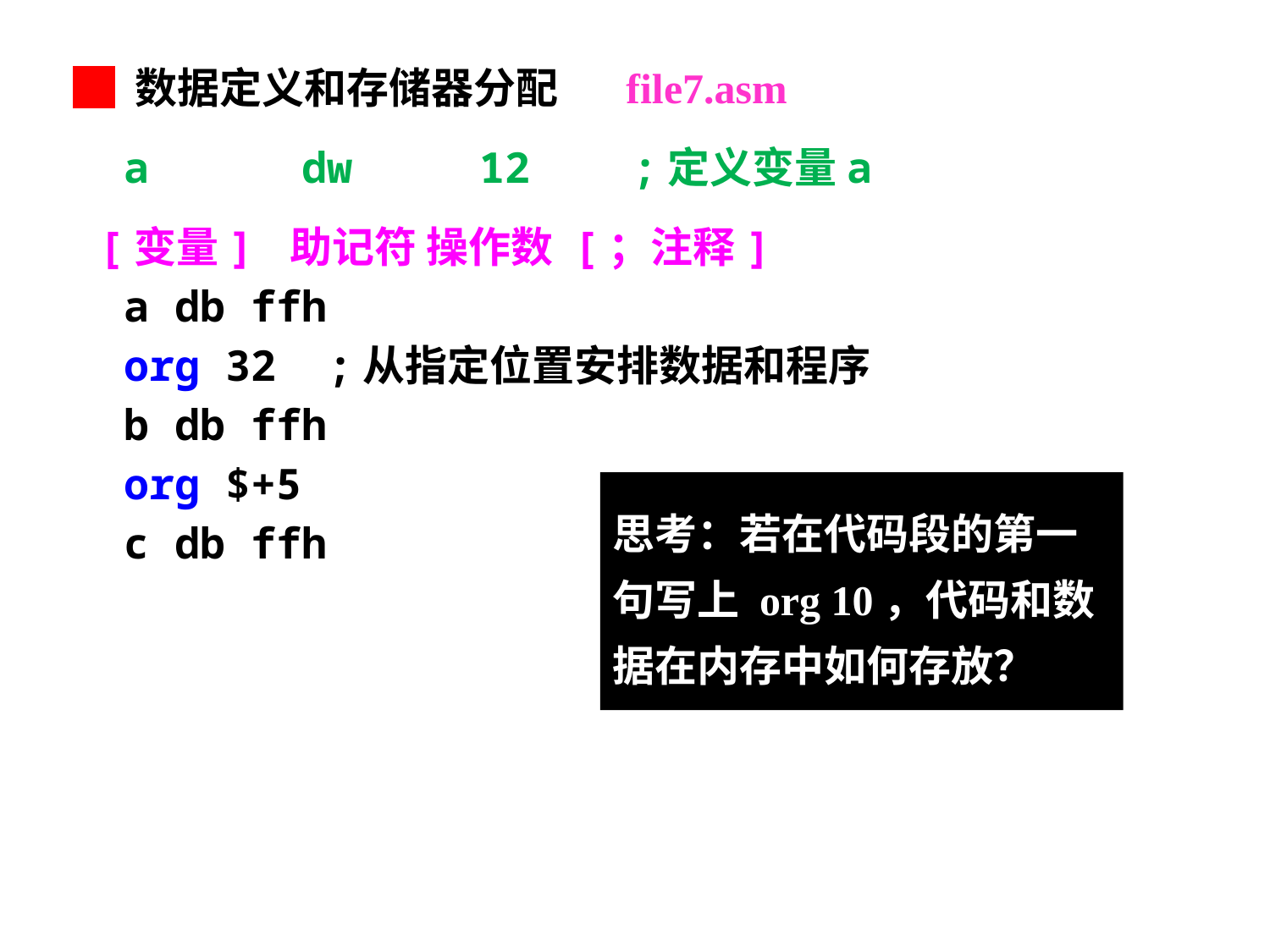

█ 数据定义和存储器分配      file7.asm
  a      dw     12    ;定义变量a
 [变量] 助记符 操作数 [；注释]
  a db ffh
  org 32  ;从指定位置安排数据和程序
  b db ffh
  org $+5
  c db ffh

思考：若在代码段的第一句写上 org 10，代码和数据在内存中如何存放？